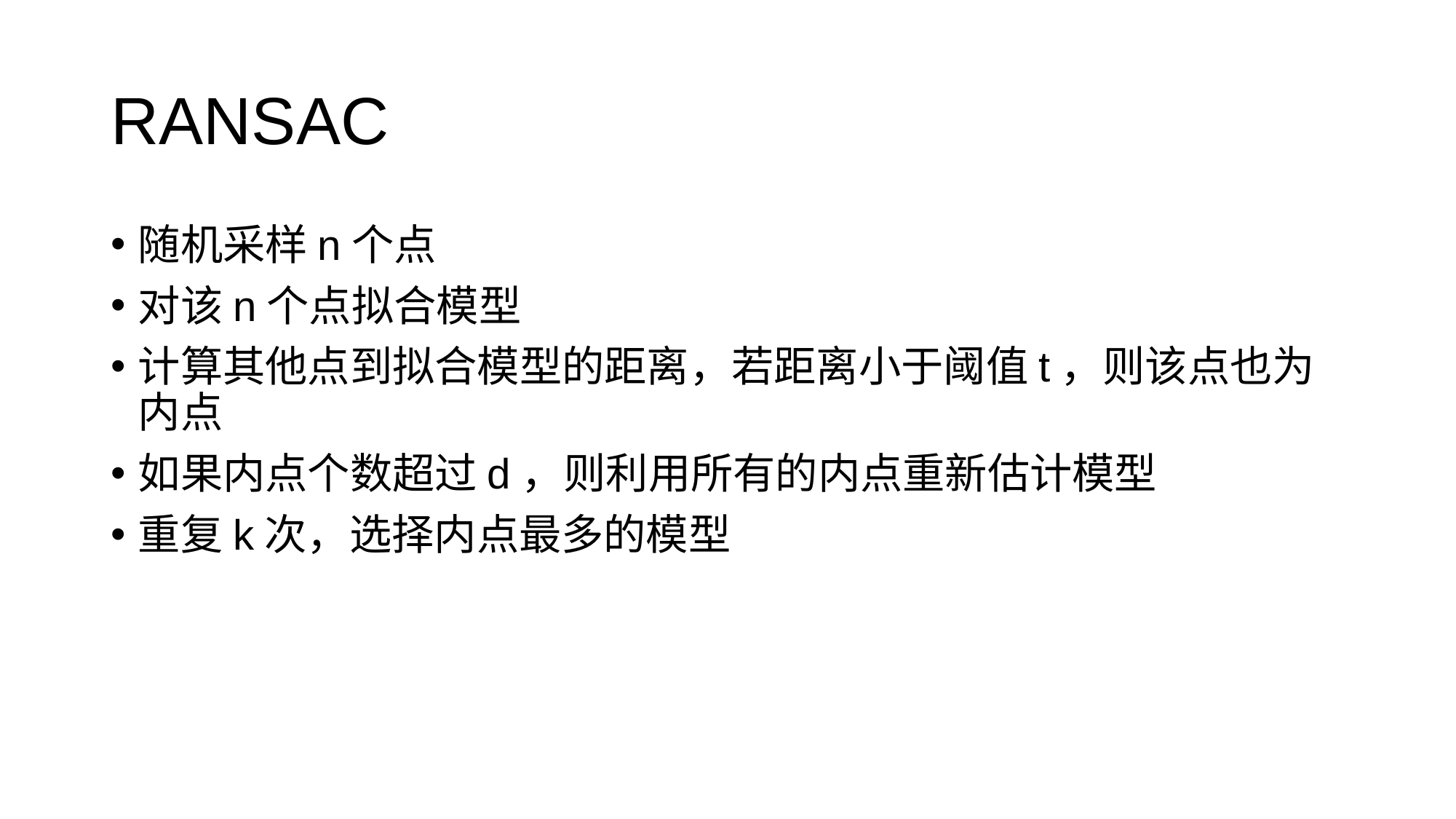

# RANSAC
随机采样n个点
对该n个点拟合模型
计算其他点到拟合模型的距离，若距离小于阈值t，则该点也为内点
如果内点个数超过d，则利用所有的内点重新估计模型
重复k次，选择内点最多的模型